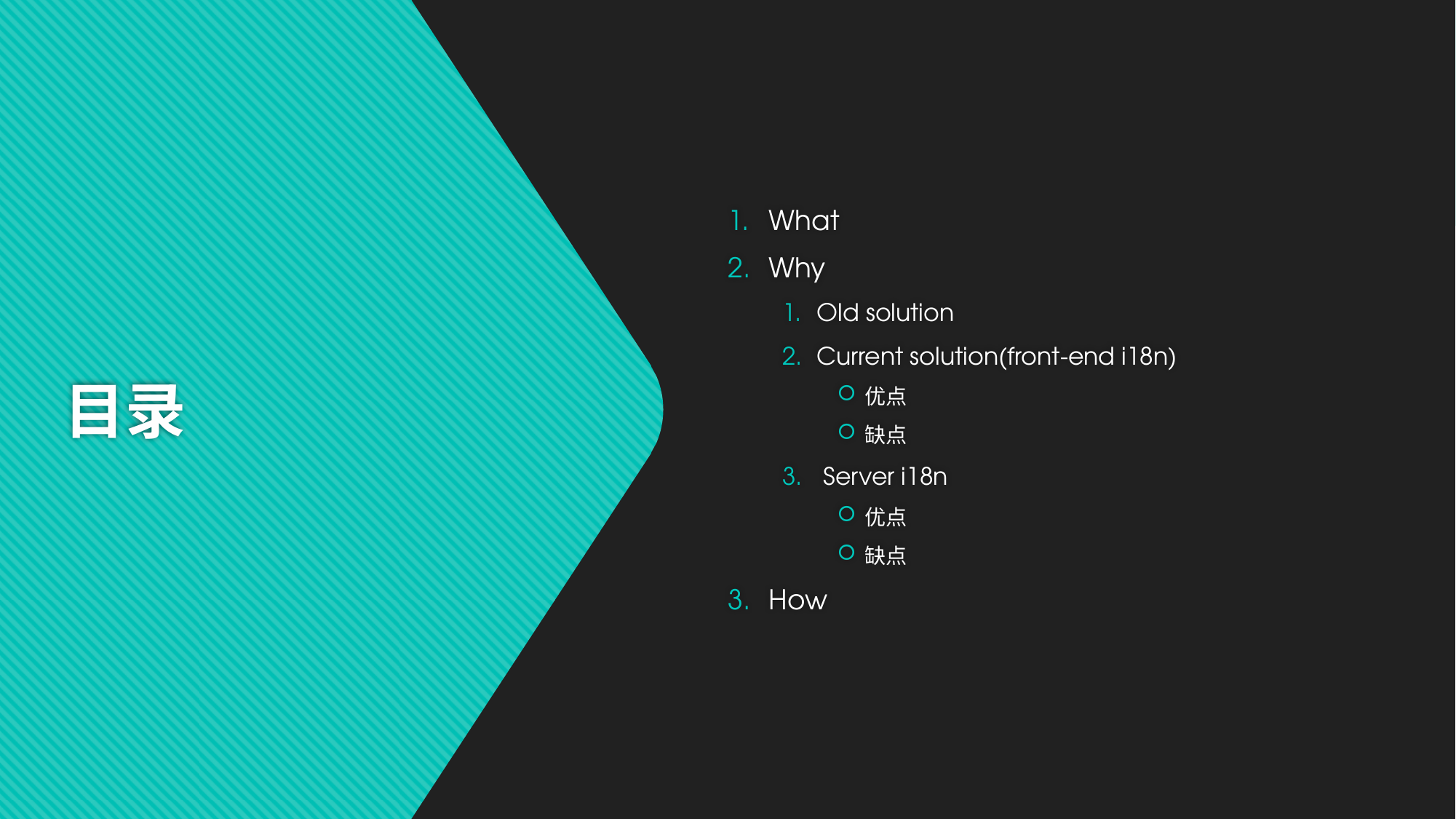

What
Why
Old solution
Current solution(front-end i18n)
优点
缺点
Server i18n
优点
缺点
How
# 目录